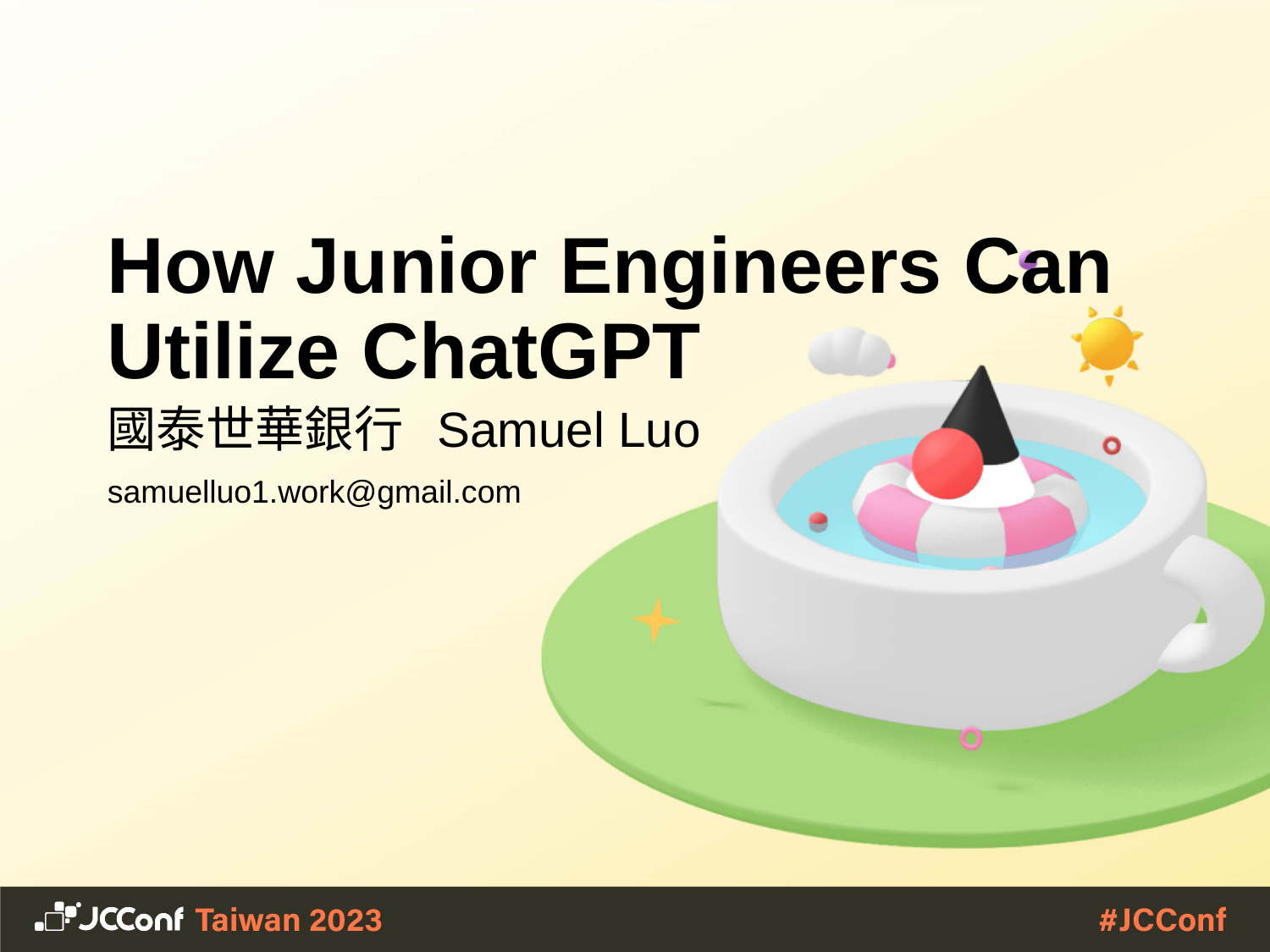

# How Junior Engineers Can Utilize ChatGPT
國泰世華銀行  Samuel Luo
samuelluo1.work@gmail.com